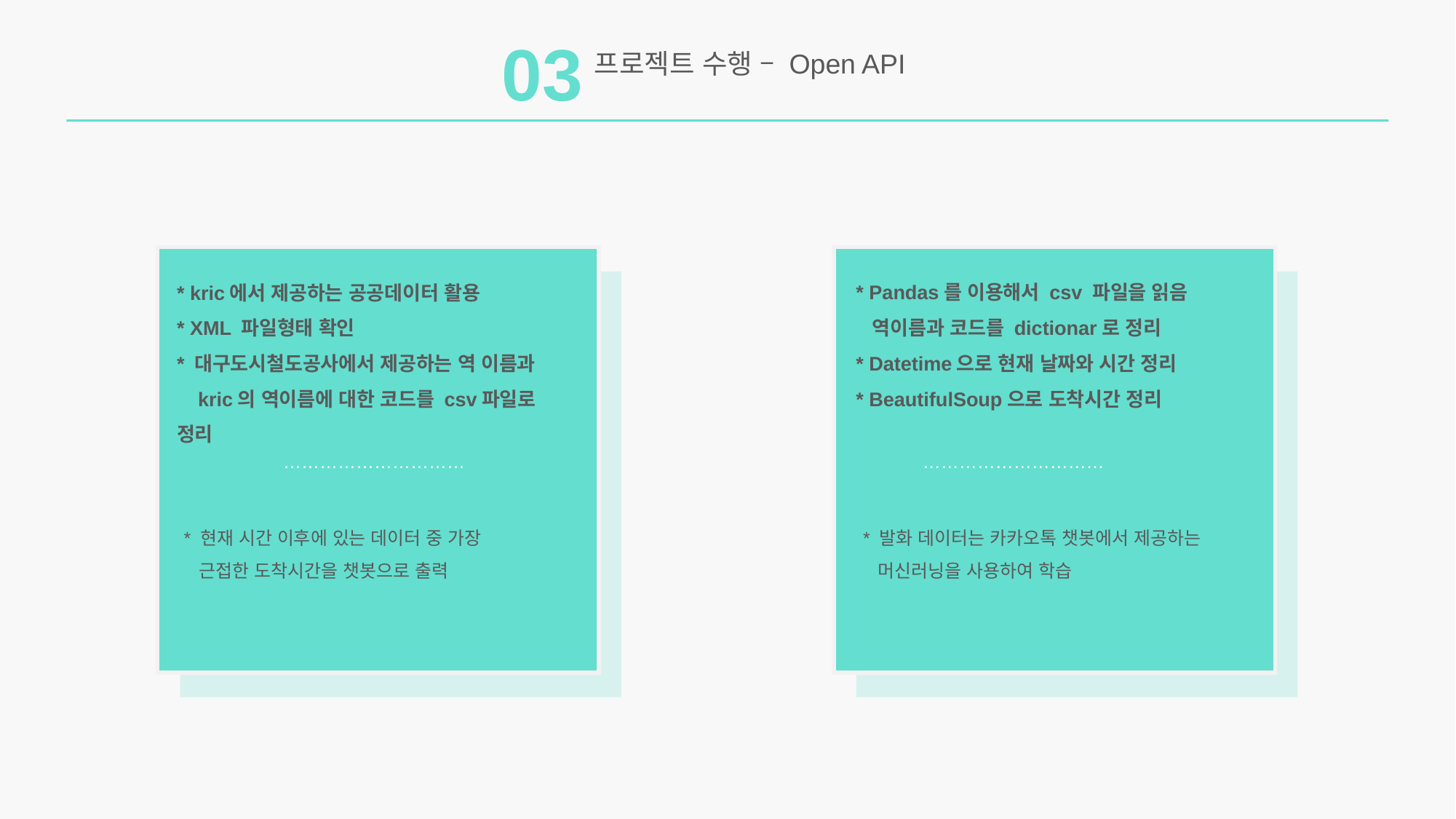

03
프로젝트 수행 – Open API

* kric에서 제공하는 공공데이터 활용
* XML 파일형태 확인
* 대구도시철도공사에서 제공하는 역 이름과
   kric의 역이름에 대한 코드를 csv파일로 정리
* Pandas를 이용해서 csv 파일을 읽음
   역이름과 코드를 dictionar로 정리
* Datetime으로 현재 날짜와 시간 정리
* BeautifulSoup으로 도착시간 정리

…………………………

…………………………

* 현재 시간 이후에 있는 데이터 중 가장
   근접한 도착시간을 챗봇으로 출력
* 발화 데이터는 카카오톡 챗봇에서 제공하는
   머신러닝을 사용하여 학습